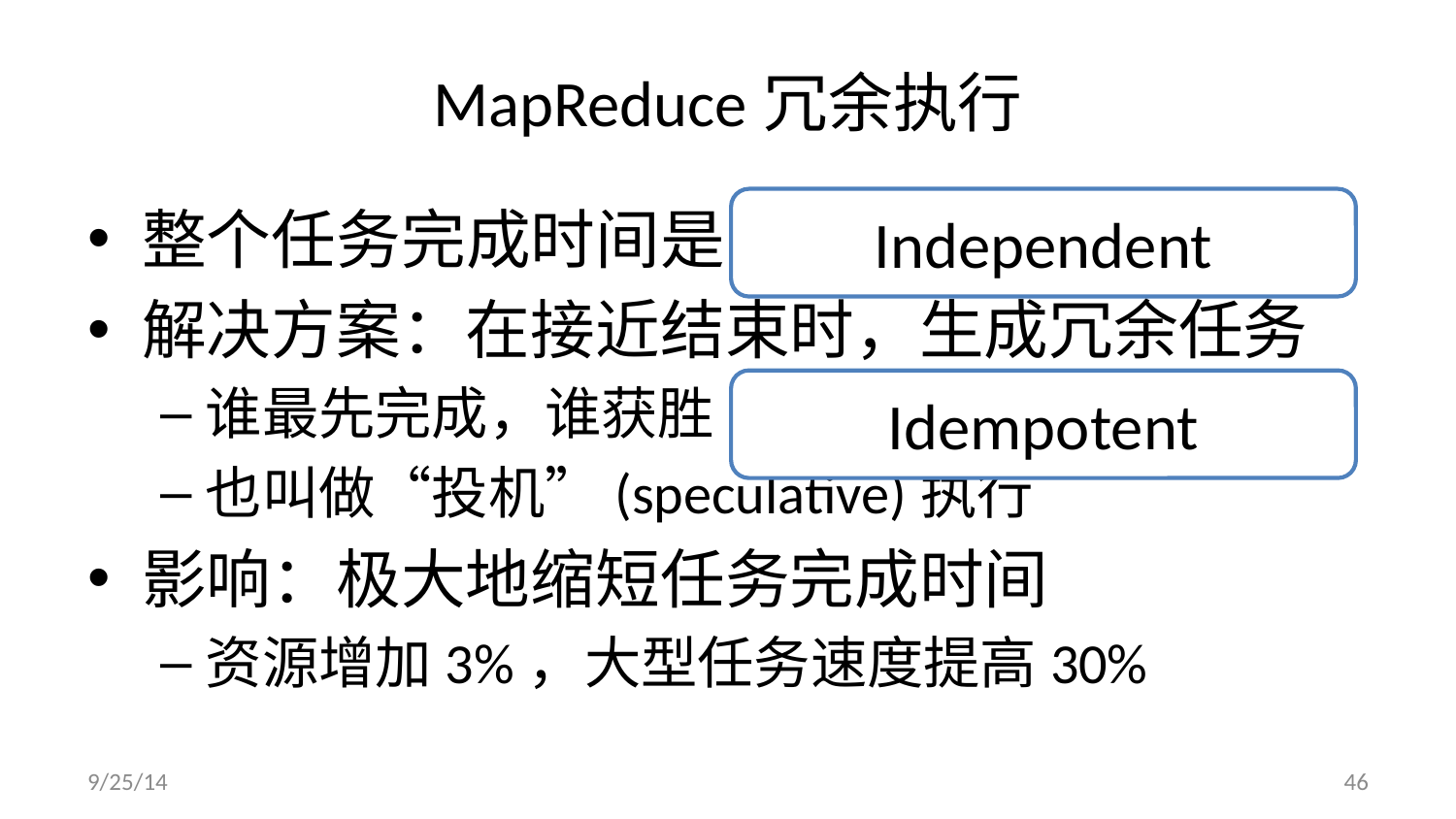

# MapReduce冗余执行
Independent
整个任务完成时间是由最慢的节点决定的
解决方案：在接近结束时，生成冗余任务
谁最先完成，谁获胜
也叫做“投机”(speculative)执行
影响：极大地缩短任务完成时间
资源增加3%，大型任务速度提高30%
Idempotent
9/25/14
46